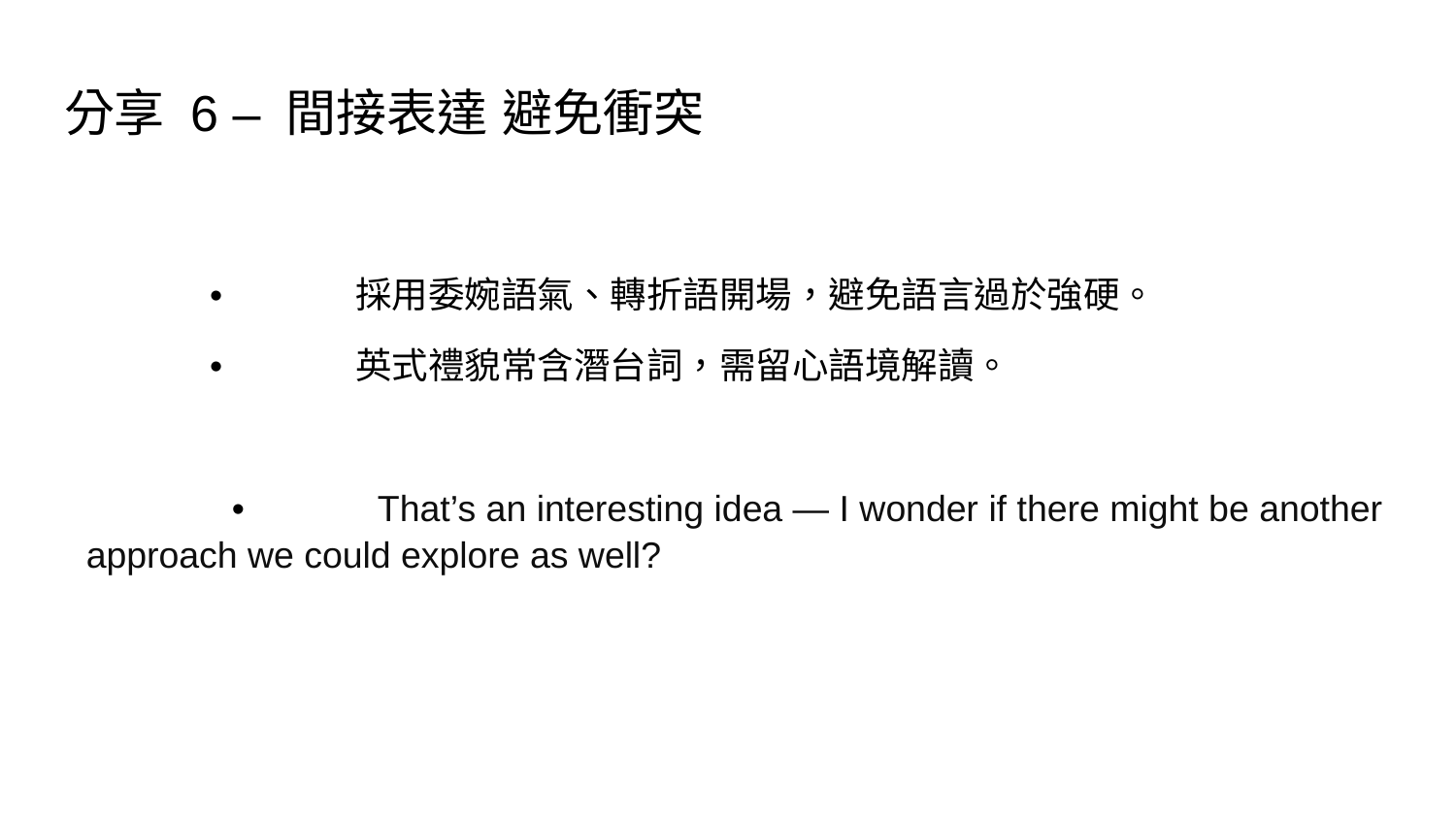

# 分享 6 – 間接表達 避免衝突

	•	採用委婉語氣、轉折語開場，避免語言過於強硬。
	•	英式禮貌常含潛台詞，需留心語境解讀。

	•	That’s an interesting idea — I wonder if there might be another approach we could explore as well?